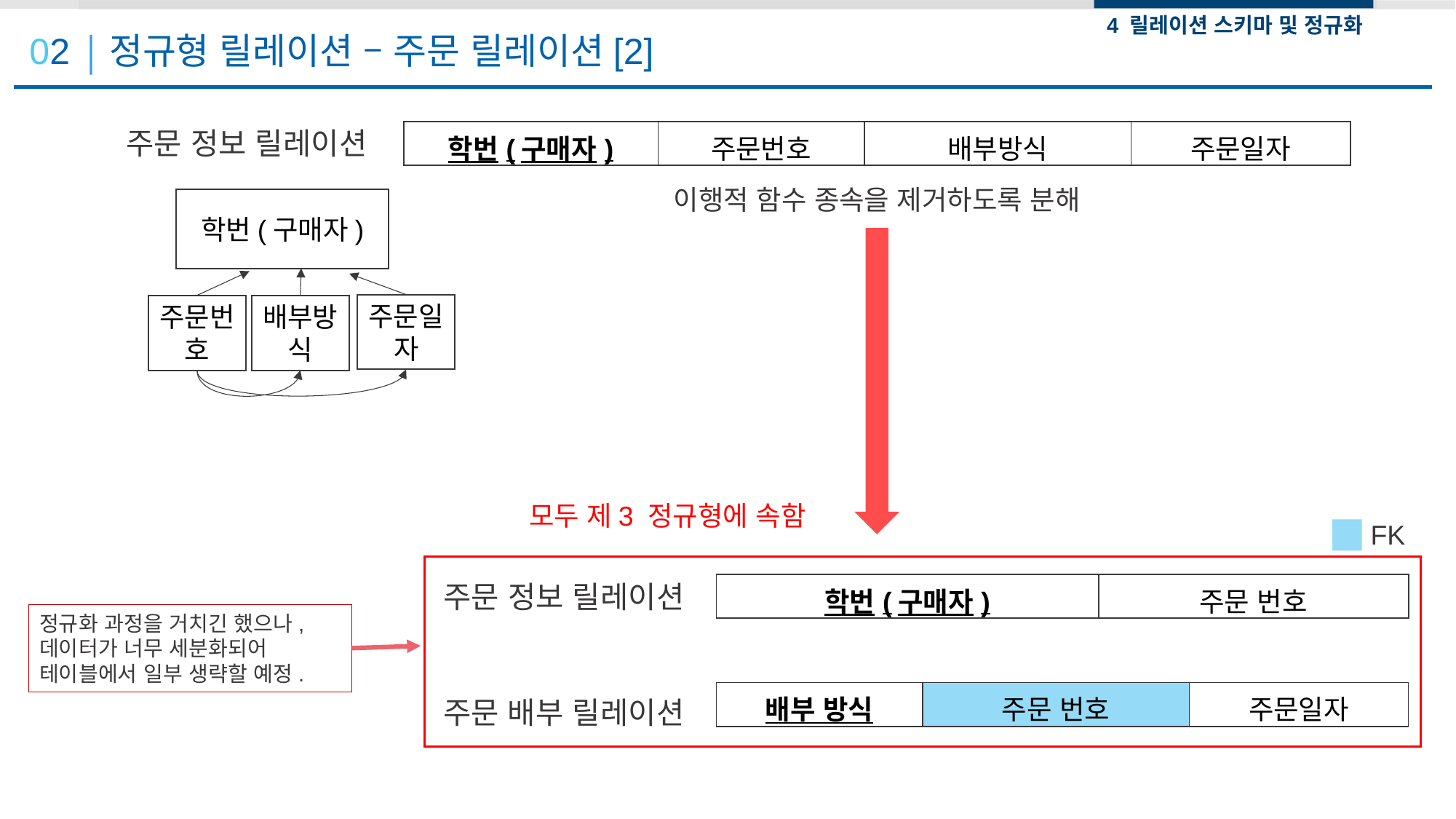

4 릴레이션 스키마 및 정규화
02   정규형 릴레이션 – 주문 릴레이션[2]
PROBLEM
주문 정보 릴레이션
| 학번(구매자) | 주문번호 | 배부방식 | 주문일자 |
| --- | --- | --- | --- |
이행적 함수 종속을 제거하도록 분해
학번(구매자)
주문일자
주문번호
배부방식

모두 제3 정규형에 속함
FK

주문 정보 릴레이션
| 학번(구매자) | 주문 번호 |
| --- | --- |
정규화 과정을 거치긴 했으나, 데이터가 너무 세분화되어 테이블에서 일부 생략할 예정.
| 배부 방식 | 주문 번호 | 주문일자 |
| --- | --- | --- |
주문 배부 릴레이션